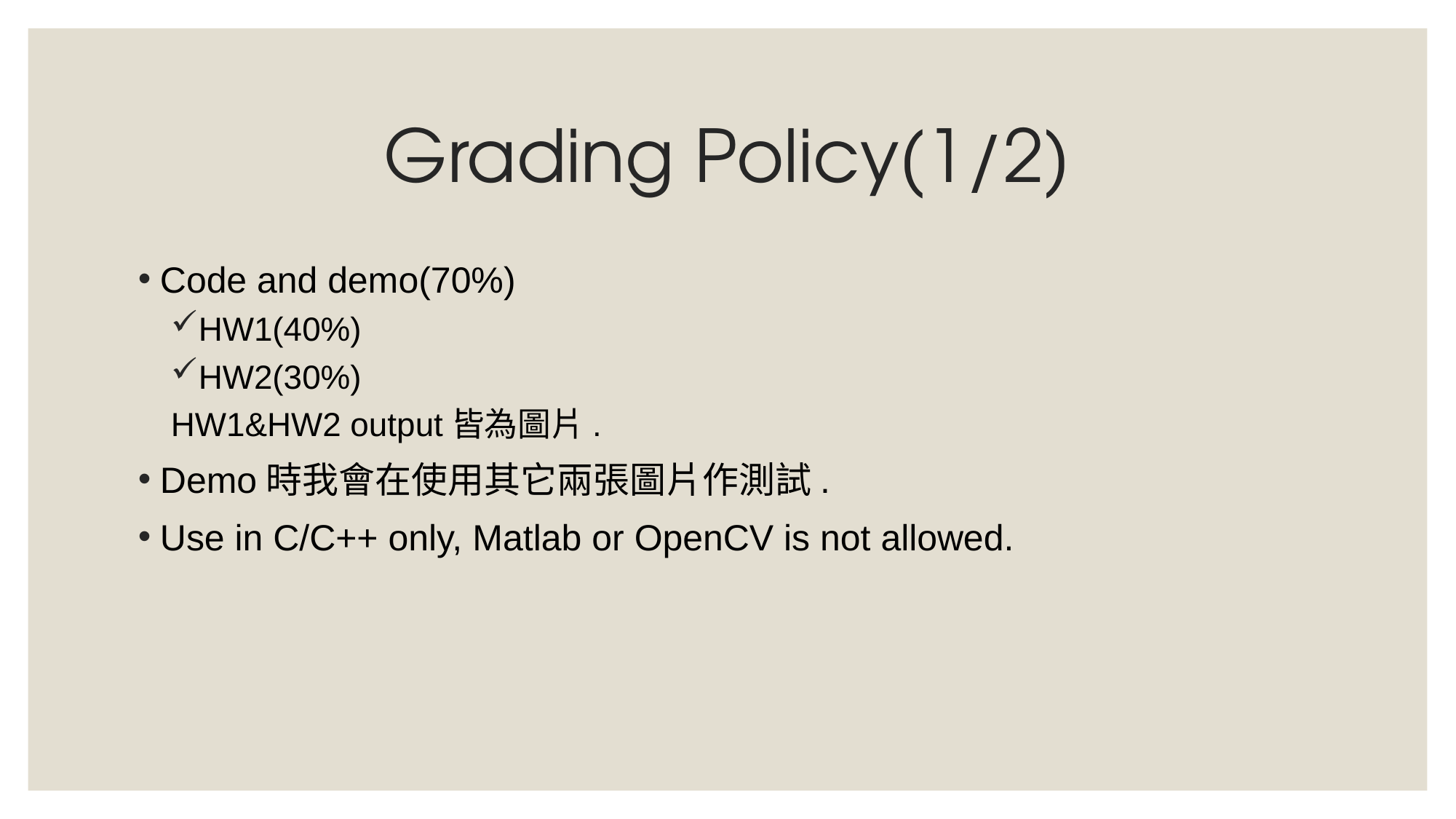

# Grading Policy(1/2)
Code and demo(70%)
HW1(40%)
HW2(30%)
HW1&HW2 output皆為圖片.
Demo時我會在使用其它兩張圖片作測試.
Use in C/C++ only, Matlab or OpenCV is not allowed.